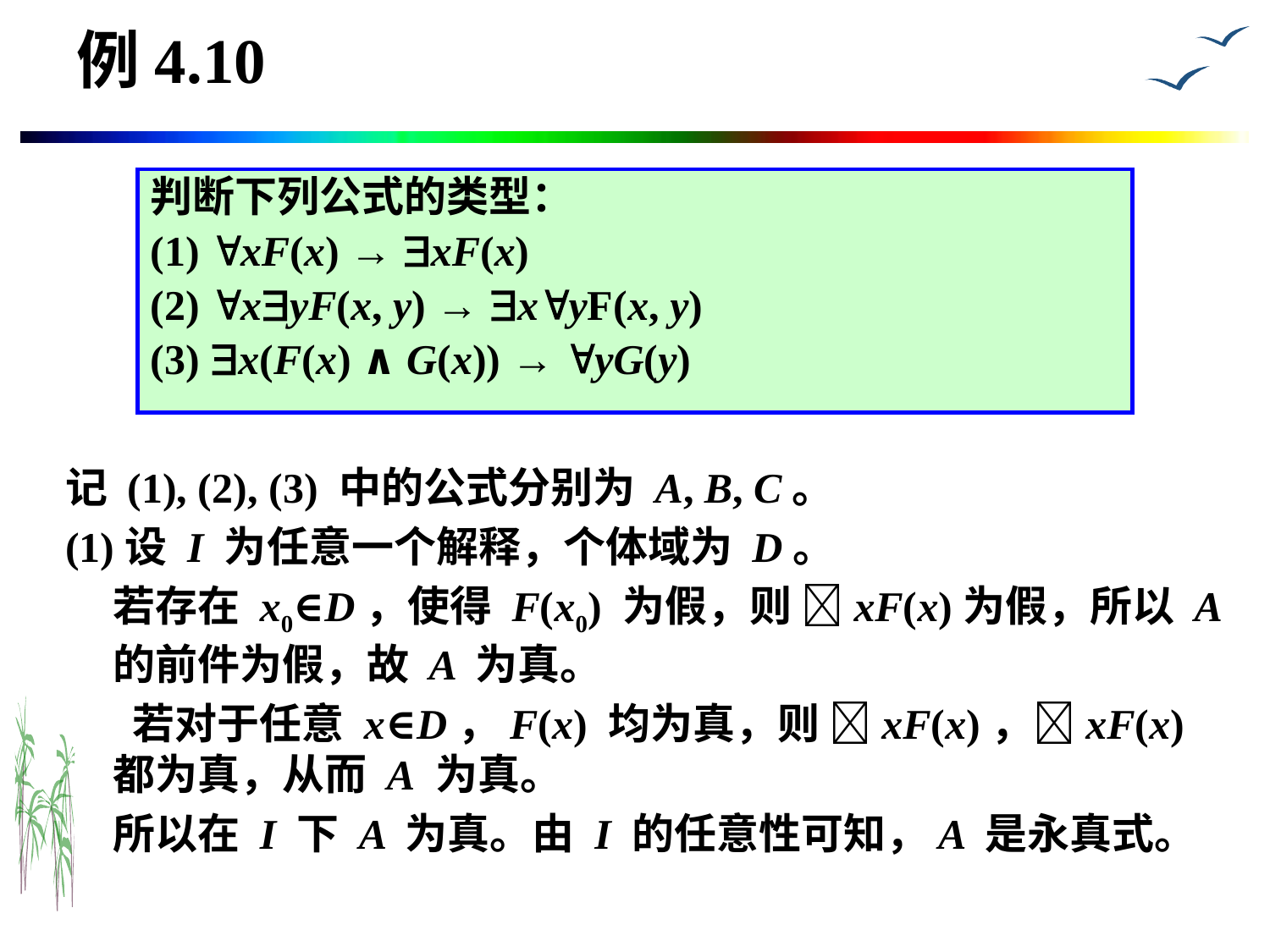

# 例4.10
判断下列公式的类型：
(1) ∀xF(x) → ∃xF(x)
(2) ∀x∃yF(x, y) → ∃x∀yF(x, y)
(3) ∃x(F(x) ∧ G(x)) → ∀yG(y)
记 (1), (2), (3) 中的公式分别为 A, B, C。
(1)设 I 为任意一个解释，个体域为 D。
	若存在 x0∈D，使得 F(x0) 为假，则 ∀xF(x)为假，所以 A 的前件为假，故 A 为真。
	 若对于任意 x∈D，F(x) 均为真，则 ∀xF(x)，∃xF(x) 都为真，从而 A 为真。
	所以在 I 下 A 为真。由 I 的任意性可知，A 是永真式。